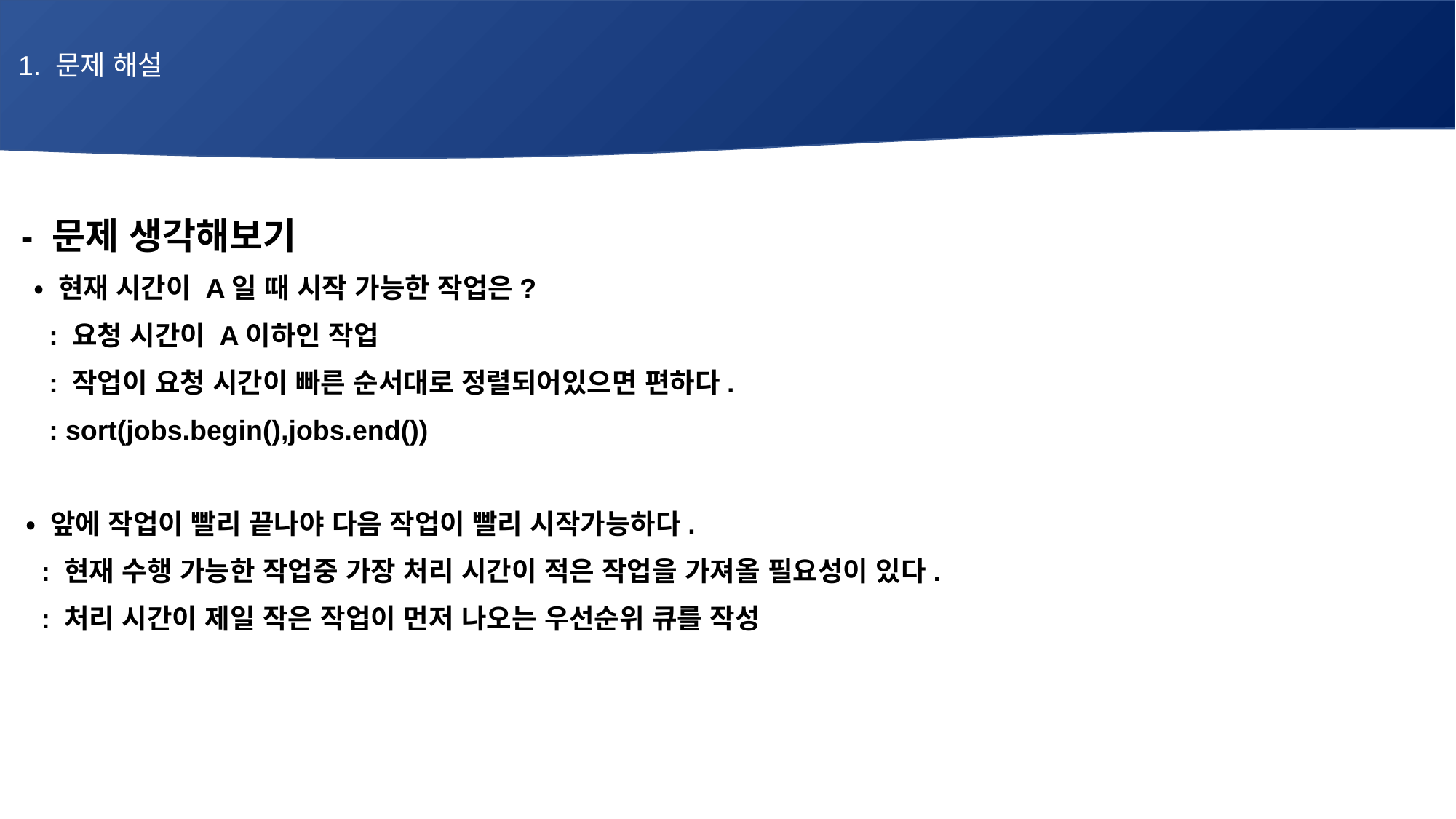

1. 문제 해설
# 매주 1 과제 LV2
 - 문제 생각해보기
   • 현재 시간이 A일 때 시작 가능한 작업은?
     : 요청 시간이 A이하인 작업
     : 작업이 요청 시간이 빠른 순서대로 정렬되어있으면 편하다.
     : sort(jobs.begin(),jobs.end())

  • 앞에 작업이 빨리 끝나야 다음 작업이 빨리 시작가능하다.
    : 현재 수행 가능한 작업중 가장 처리 시간이 적은 작업을 가져올 필요성이 있다.
    : 처리 시간이 제일 작은 작업이 먼저 나오는 우선순위 큐를 작성